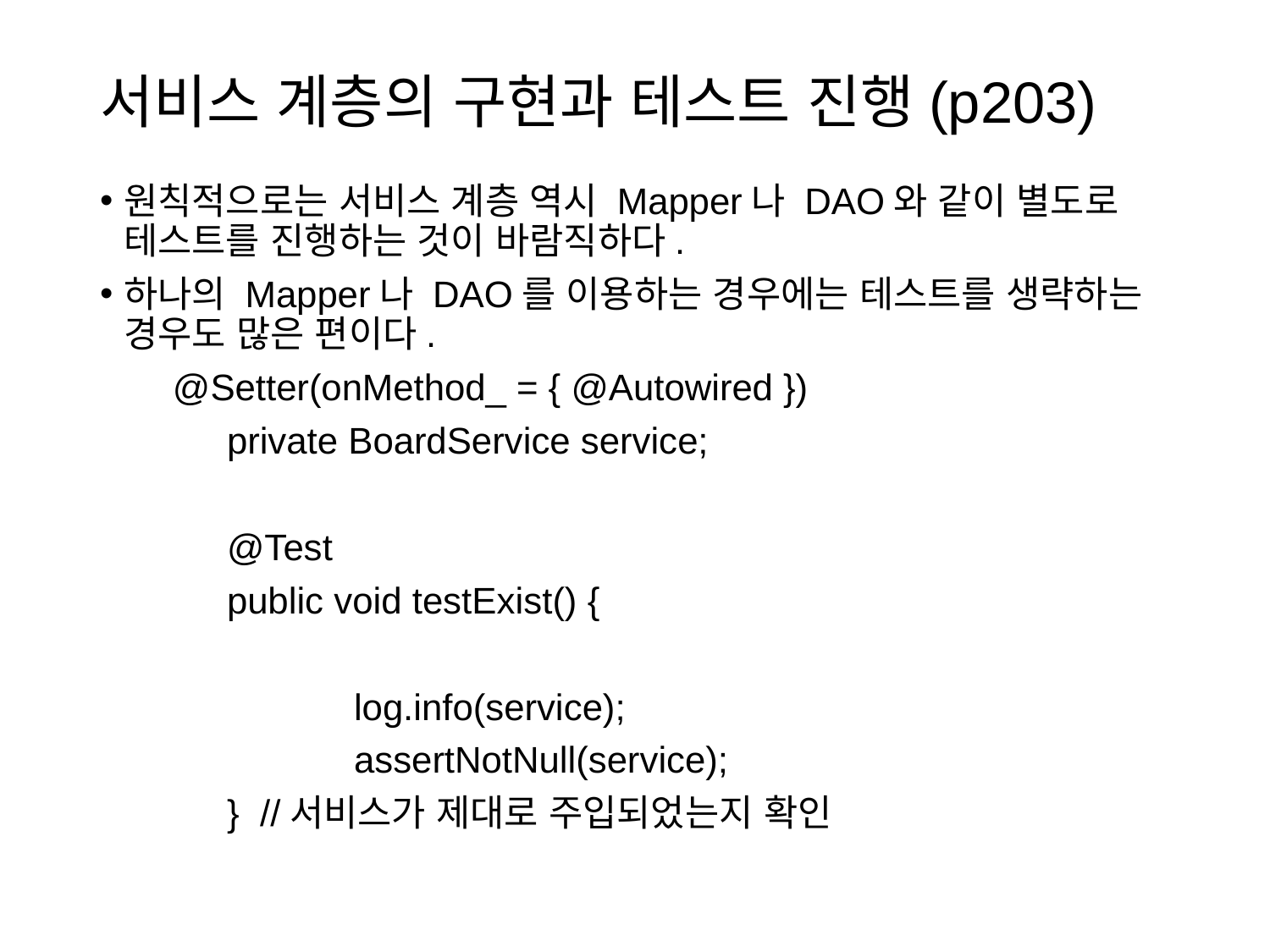

# 서비스 계층의 구현과 테스트 진행(p203)
원칙적으로는 서비스 계층 역시 Mapper나 DAO와 같이 별도로 테스트를 진행하는 것이 바람직하다.
하나의 Mapper나 DAO를 이용하는 경우에는 테스트를 생략하는 경우도 많은 편이다.
       @Setter(onMethod_ = { @Autowired })
	private BoardService service;

	@Test
	public void testExist() {

		log.info(service);
		assertNotNull(service);
	}  //서비스가 제대로 주입되었는지 확인